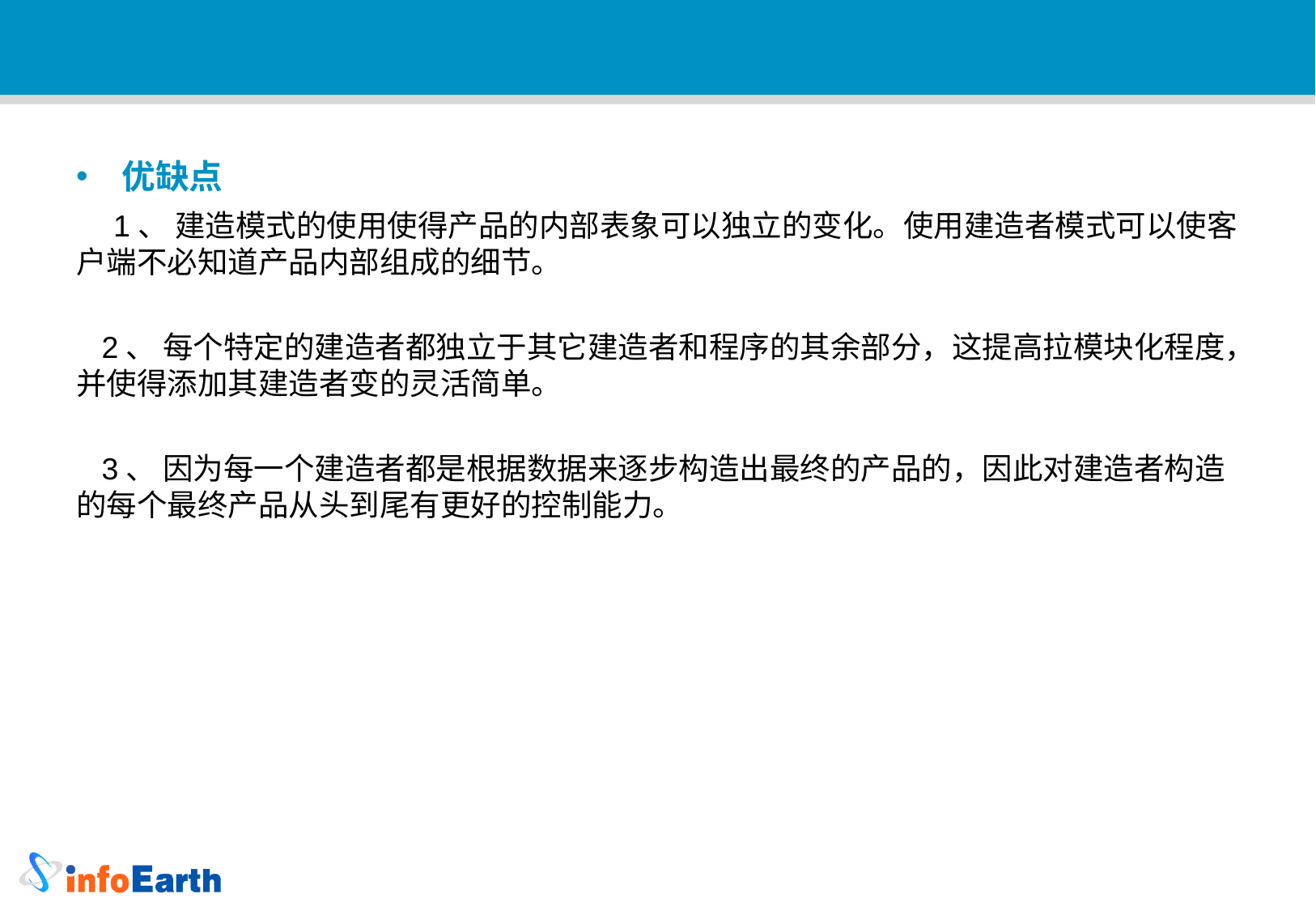

优缺点
    1、 建造模式的使用使得产品的内部表象可以独立的变化。使用建造者模式可以使客户端不必知道产品内部组成的细节。

   2、 每个特定的建造者都独立于其它建造者和程序的其余部分，这提高拉模块化程度，并使得添加其建造者变的灵活简单。

   3、 因为每一个建造者都是根据数据来逐步构造出最终的产品的，因此对建造者构造的每个最终产品从头到尾有更好的控制能力。